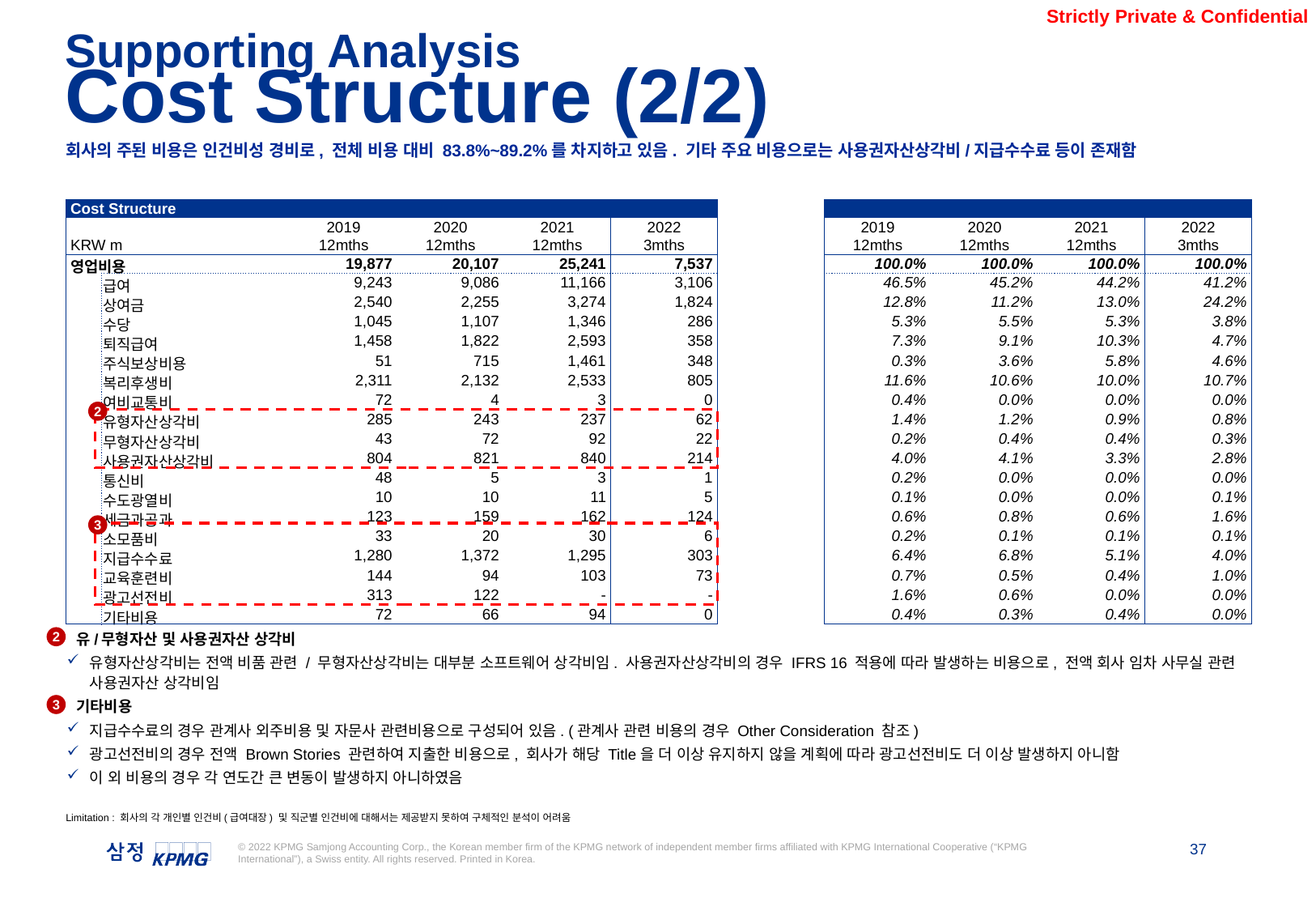

Supporting Analysis
Cost Structure (2/2)
회사의 주된 비용은 인건비성 경비로, 전체 비용 대비 83.8%~89.2%를 차지하고 있음. 기타 주요 비용으로는 사용권자산상각비/지급수수료 등이 존재함
| Cost Structure |  |  |  |  |  |  |  |  |  |  |
| --- | --- | --- | --- | --- | --- | --- | --- | --- | --- | --- |
|  |  | 2019 | 2020 | 2021 | 2022 |  | 2019 | 2020 | 2021 | 2022 |
| KRW m |  | 12mths | 12mths | 12mths | 3mths |  | 12mths | 12mths | 12mths | 3mths |
| 영업비용 |  | 19,877 | 20,107 | 25,241 | 7,537 |  | 100.0% | 100.0% | 100.0% | 100.0% |
|  | 급여 | 9,243 | 9,086 | 11,166 | 3,106 |  | 46.5% | 45.2% | 44.2% | 41.2% |
|  | 상여금 | 2,540 | 2,255 | 3,274 | 1,824 |  | 12.8% | 11.2% | 13.0% | 24.2% |
|  | 수당 | 1,045 | 1,107 | 1,346 | 286 |  | 5.3% | 5.5% | 5.3% | 3.8% |
|  | 퇴직급여 | 1,458 | 1,822 | 2,593 | 358 |  | 7.3% | 9.1% | 10.3% | 4.7% |
|  | 주식보상비용 | 51 | 715 | 1,461 | 348 |  | 0.3% | 3.6% | 5.8% | 4.6% |
|  | 복리후생비 | 2,311 | 2,132 | 2,533 | 805 |  | 11.6% | 10.6% | 10.0% | 10.7% |
|  | 여비교통비 | 72 | 4 | 3 | 0 |  | 0.4% | 0.0% | 0.0% | 0.0% |
|  | 유형자산상각비 | 285 | 243 | 237 | 62 |  | 1.4% | 1.2% | 0.9% | 0.8% |
|  | 무형자산상각비 | 43 | 72 | 92 | 22 |  | 0.2% | 0.4% | 0.4% | 0.3% |
|  | 사용권자산상각비 | 804 | 821 | 840 | 214 |  | 4.0% | 4.1% | 3.3% | 2.8% |
|  | 통신비 | 48 | 5 | 3 | 1 |  | 0.2% | 0.0% | 0.0% | 0.0% |
|  | 수도광열비 | 10 | 10 | 11 | 5 |  | 0.1% | 0.0% | 0.0% | 0.1% |
|  | 세금과공과 | 123 | 159 | 162 | 124 |  | 0.6% | 0.8% | 0.6% | 1.6% |
|  | 소모품비 | 33 | 20 | 30 | 6 |  | 0.2% | 0.1% | 0.1% | 0.1% |
|  | 지급수수료 | 1,280 | 1,372 | 1,295 | 303 |  | 6.4% | 6.8% | 5.1% | 4.0% |
|  | 교육훈련비 | 144 | 94 | 103 | 73 |  | 0.7% | 0.5% | 0.4% | 1.0% |
|  | 광고선전비 | 313 | 122 | - | - |  | 1.6% | 0.6% | 0.0% | 0.0% |
|  | 기타비용 | 72 | 66 | 94 | 0 |  | 0.4% | 0.3% | 0.4% | 0.0% |
2

3

유/무형자산 및 사용권자산 상각비
유형자산상각비는 전액 비품 관련 / 무형자산상각비는 대부분 소프트웨어 상각비임. 사용권자산상각비의 경우 IFRS 16 적용에 따라 발생하는 비용으로, 전액 회사 임차 사무실 관련 사용권자산 상각비임
기타비용
지급수수료의 경우 관계사 외주비용 및 자문사 관련비용으로 구성되어 있음. (관계사 관련 비용의 경우 Other Consideration 참조)
광고선전비의 경우 전액 Brown Stories 관련하여 지출한 비용으로, 회사가 해당 Title을 더 이상 유지하지 않을 계획에 따라 광고선전비도 더 이상 발생하지 아니함
이 외 비용의 경우 각 연도간 큰 변동이 발생하지 아니하였음

2
3
Limitation : 회사의 각 개인별 인건비(급여대장) 및 직군별 인건비에 대해서는 제공받지 못하여 구체적인 분석이 어려움